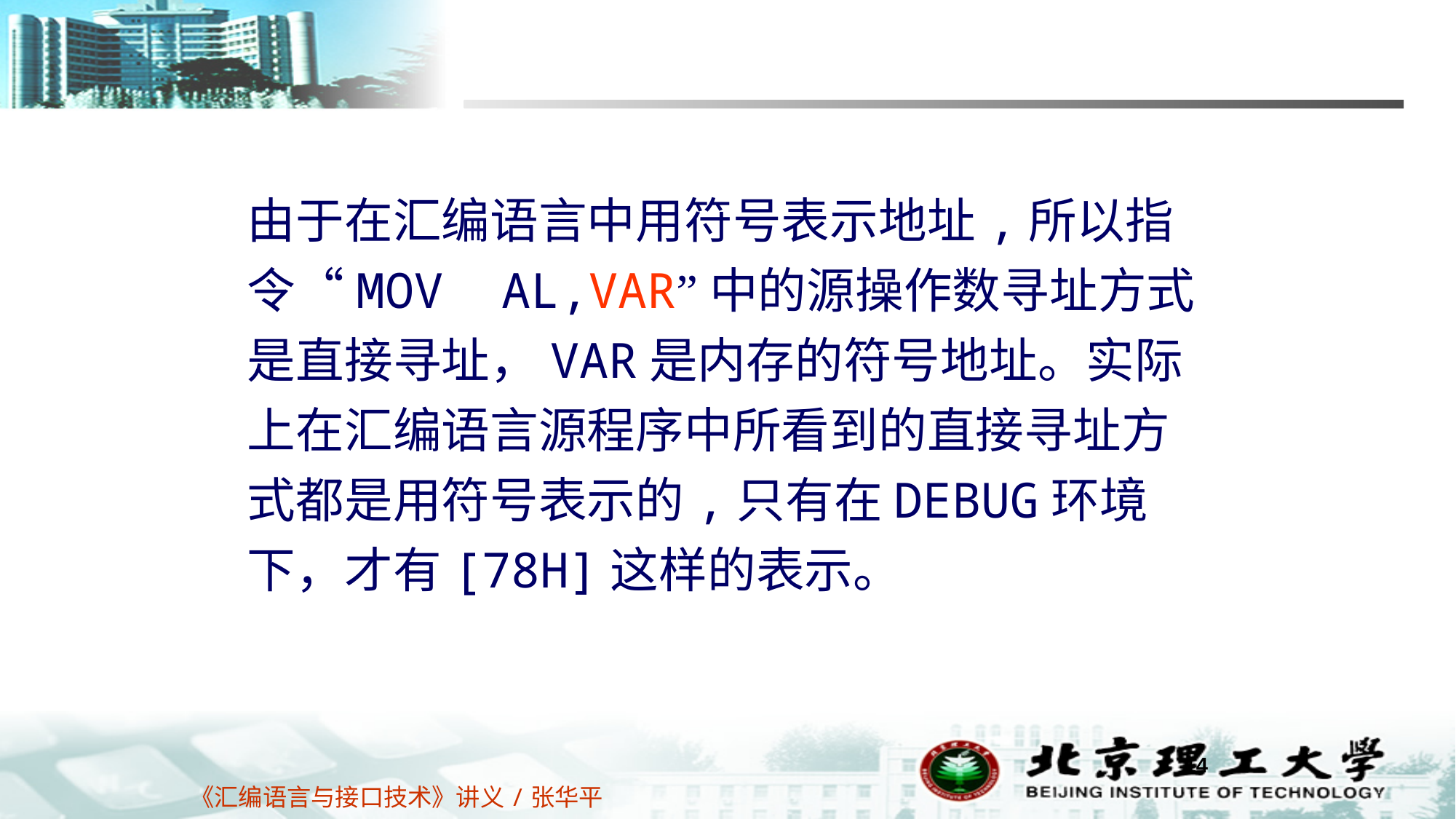

由于在汇编语言中用符号表示地址,所以指令“MOV  AL,VAR”中的源操作数寻址方式是直接寻址，VAR是内存的符号地址。实际上在汇编语言源程序中所看到的直接寻址方式都是用符号表示的,只有在DEBUG环境下，才有[78H]这样的表示。
14